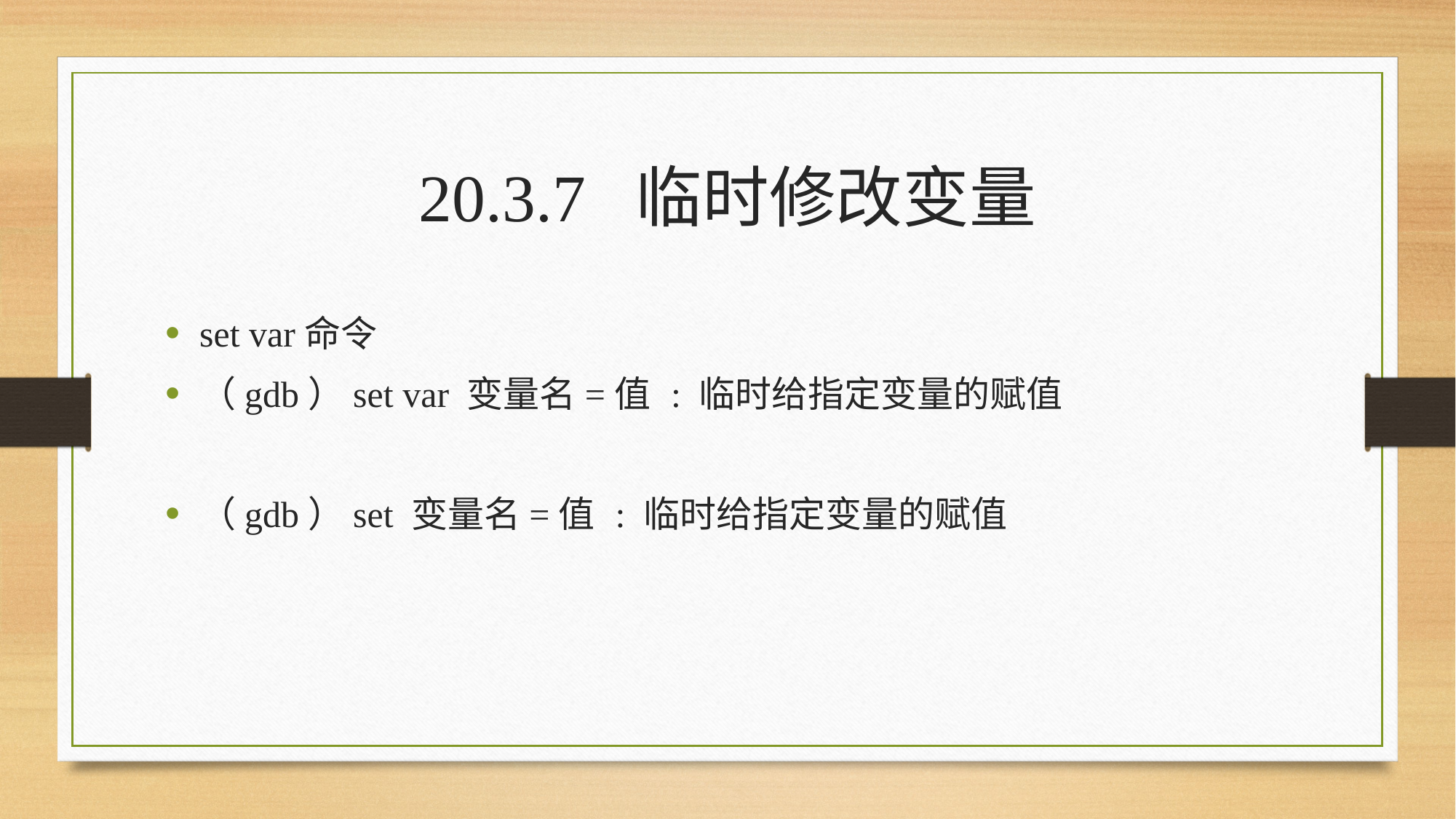

20.3.7  临时修改变量
set var命令
（gdb）set var 变量名=值 : 临时给指定变量的赋值

（gdb）set 变量名=值 : 临时给指定变量的赋值